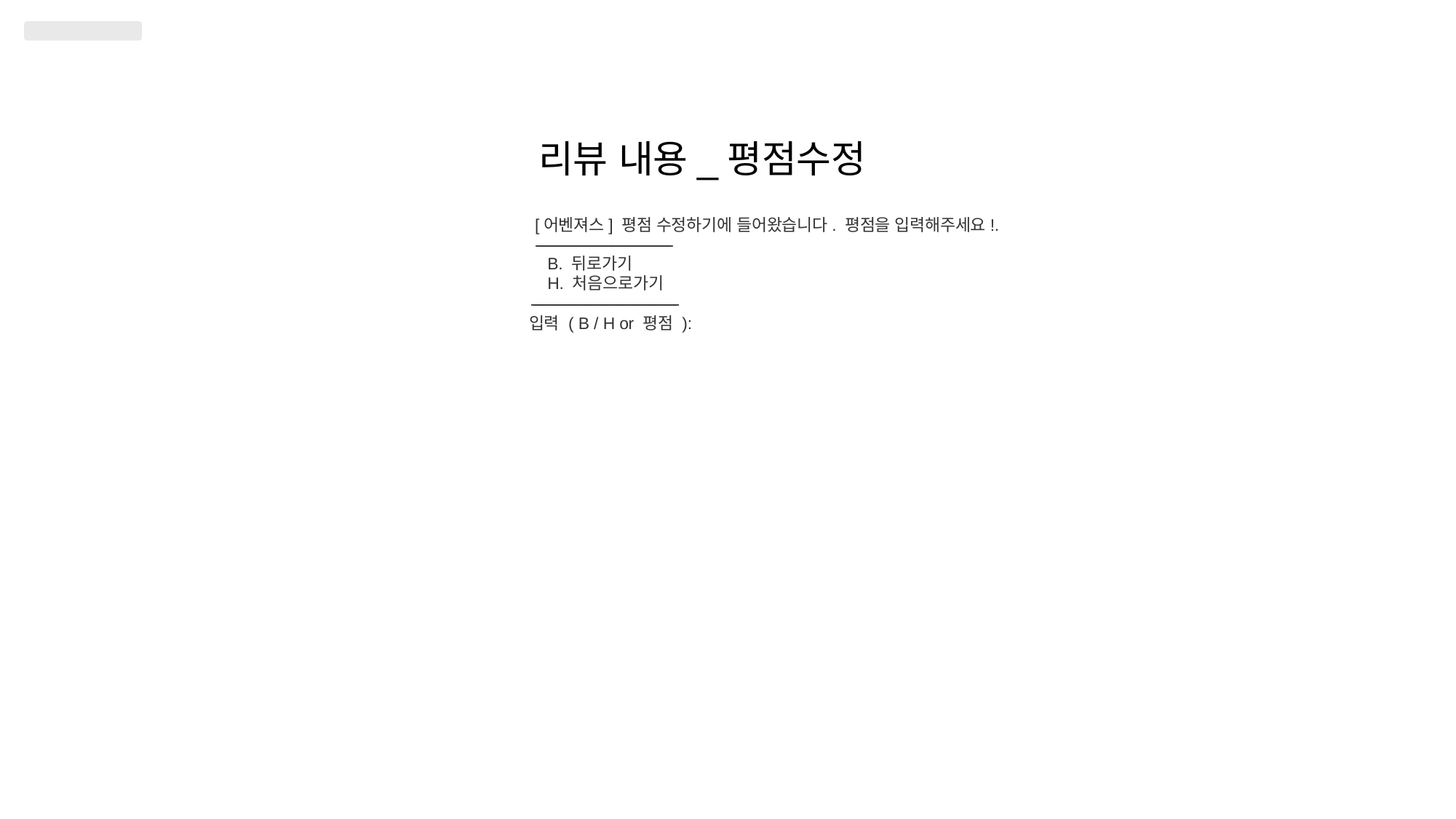

# 리뷰 내용_평점수정
[어벤져스] 평점 수정하기에 들어왔습니다. 평점을 입력해주세요!.
---------------------------------------------------------------
    B. 뒤로가기
    H. 처음으로가기
----------------------------------------------------------------
입력 ( B / H or 평점 ):